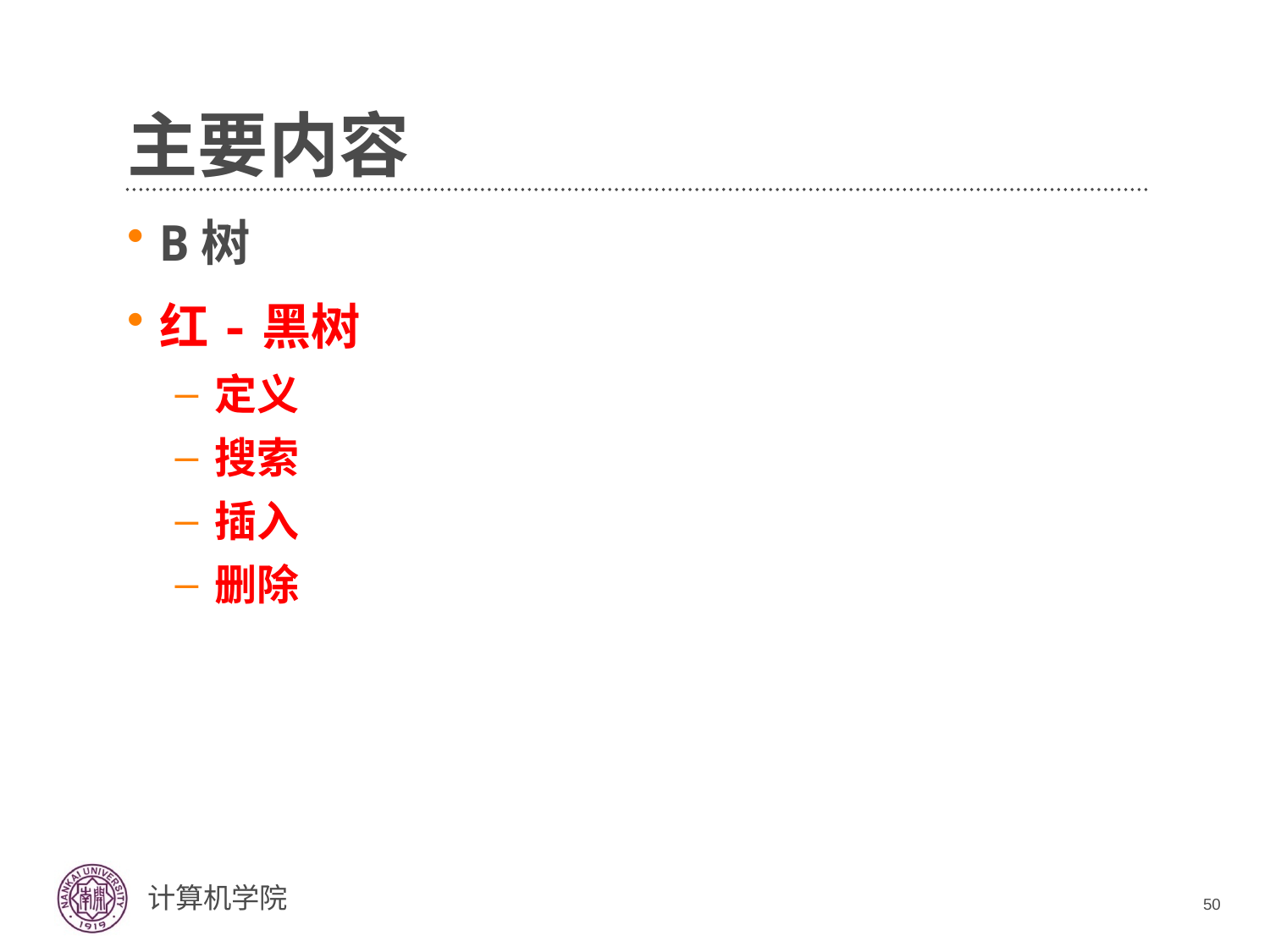

# 主要内容
B树
红-黑树
定义
搜索
插入
删除
50